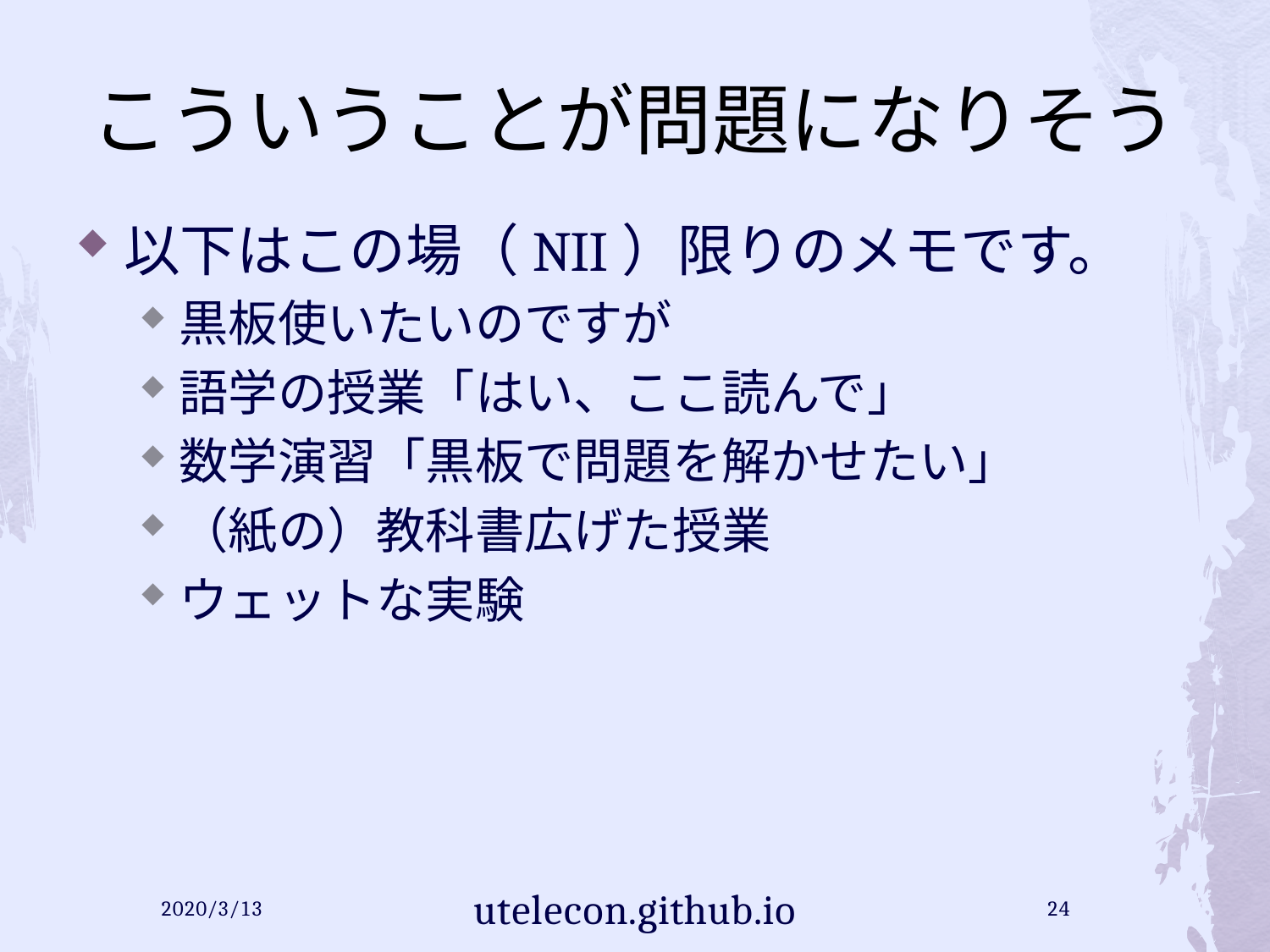

# こういうことが問題になりそう
以下はこの場（NII）限りのメモです。
黒板使いたいのですが
語学の授業「はい、ここ読んで」
数学演習「黒板で問題を解かせたい」
（紙の）教科書広げた授業
ウェットな実験
2020/3/13
utelecon.github.io
24